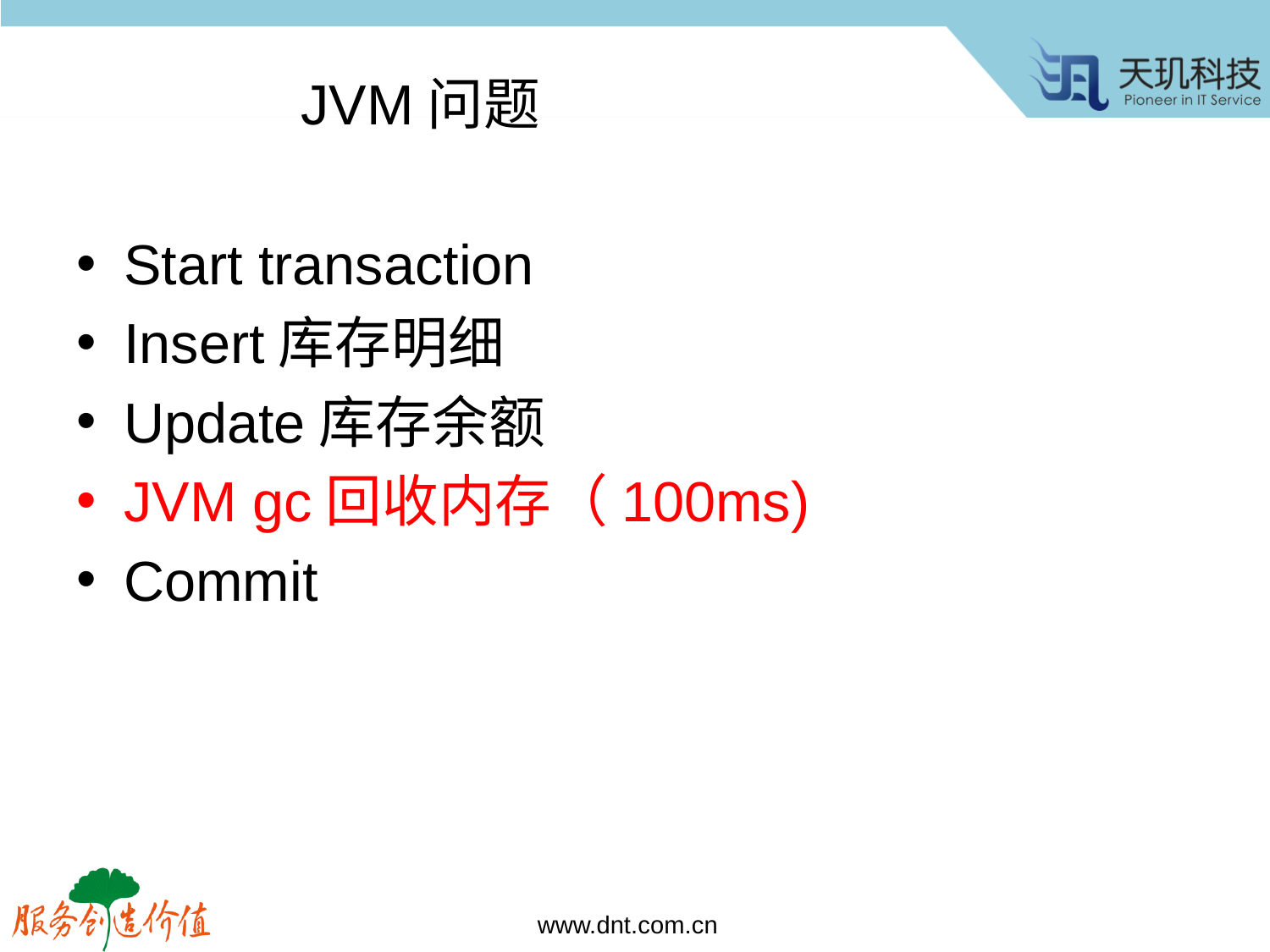

# JVM问题
Start transaction
Insert库存明细
Update库存余额
JVM gc回收内存（100ms)
Commit